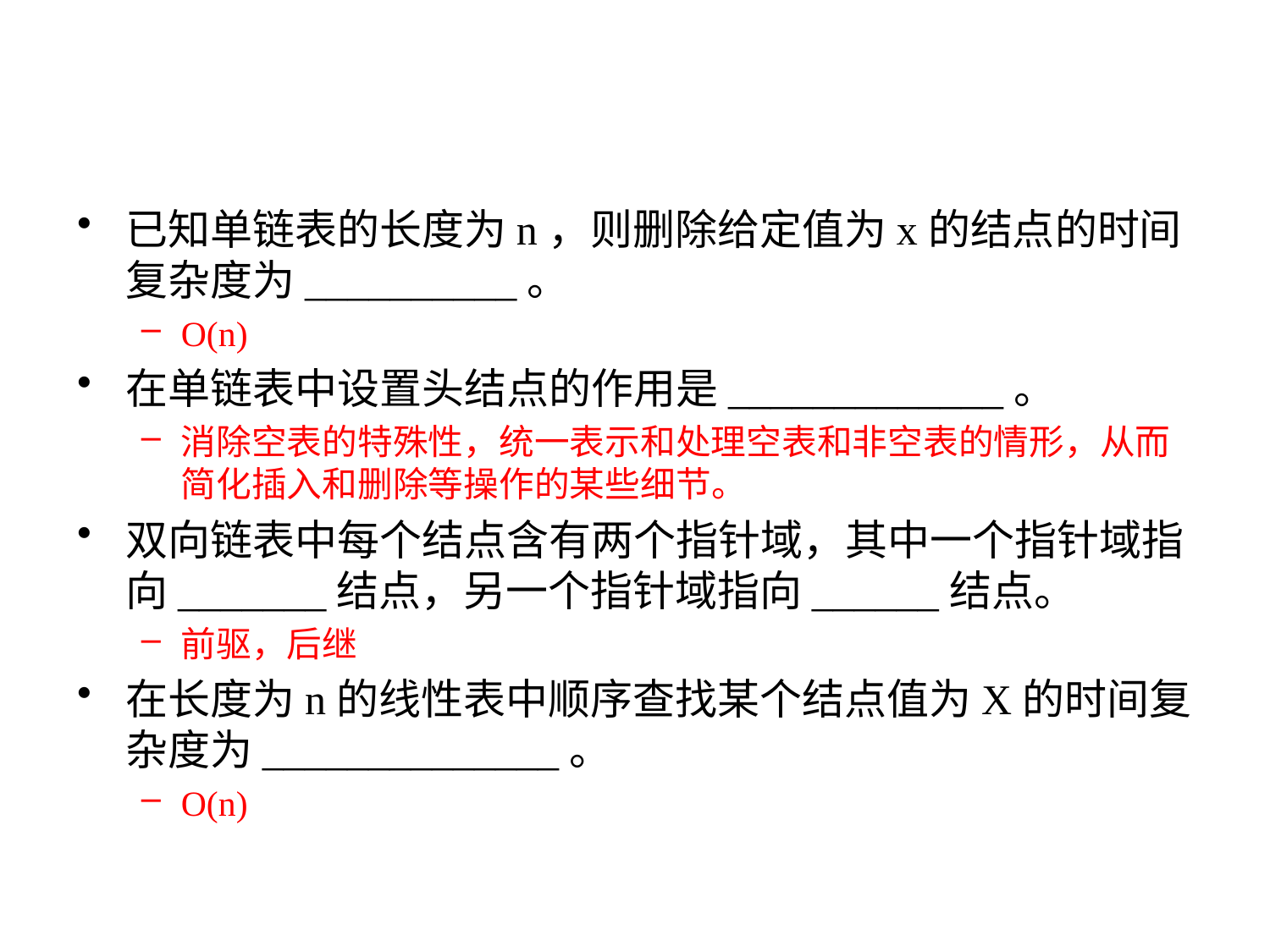

#
已知单链表的长度为n，则删除给定值为x的结点的时间复杂度为__________。
O(n)
在单链表中设置头结点的作用是_____________。
消除空表的特殊性，统一表示和处理空表和非空表的情形，从而简化插入和删除等操作的某些细节。
双向链表中每个结点含有两个指针域，其中一个指针域指向_______结点，另一个指针域指向______结点。
前驱，后继
在长度为n的线性表中顺序查找某个结点值为X的时间复杂度为______________。
O(n)